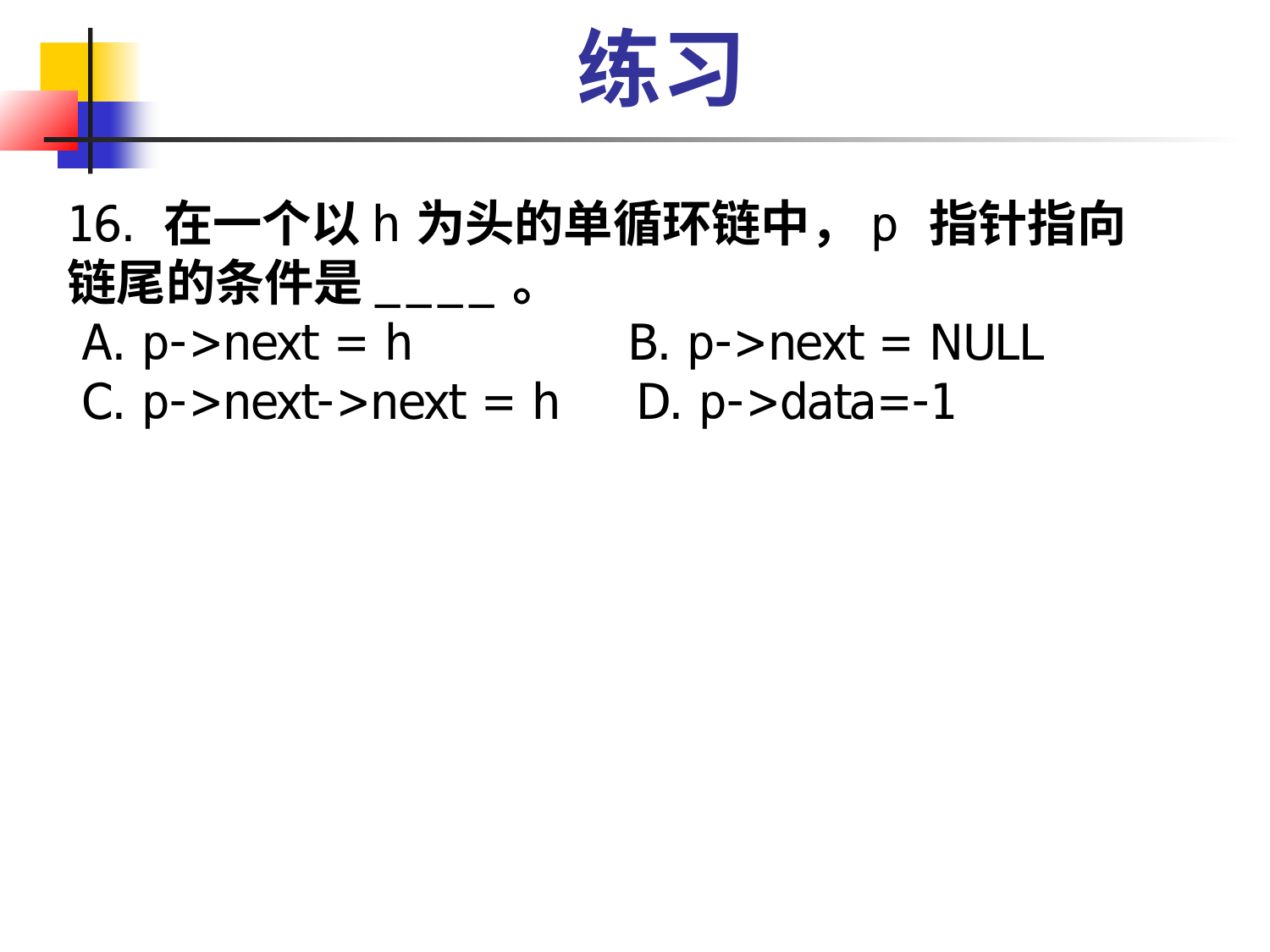

练习
16. 在一个以h为头的单循环链中，p 指针指向链尾的条件是____。
 A. p->next = h              B. p->next = NULL
 C. p->next->next = h     D. p->data=-1